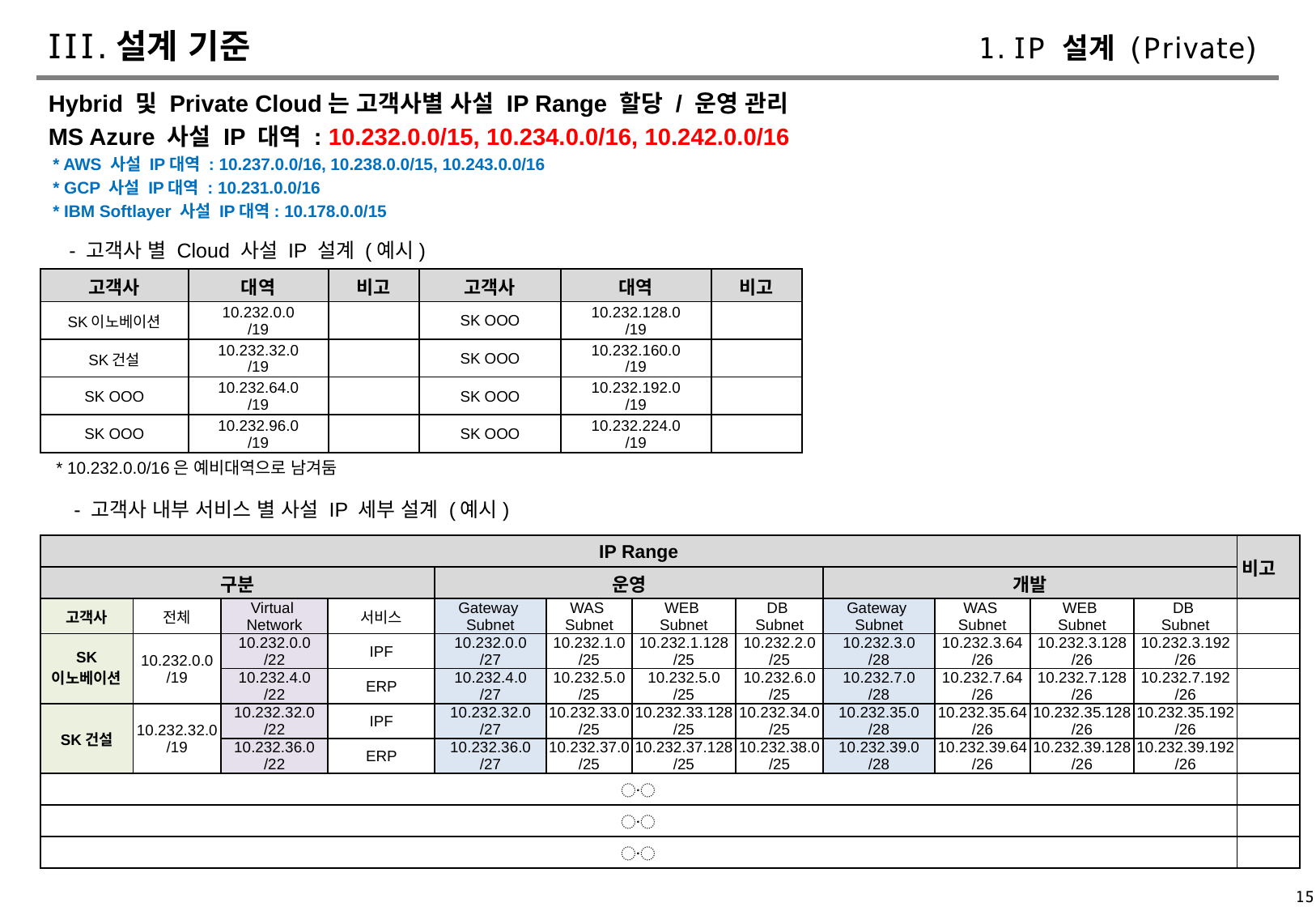

# III.설계 기준
1. IP 설계 (Private)
Hybrid 및 Private Cloud는 고객사별 사설 IP Range 할당 / 운영 관리
MS Azure 사설 IP 대역 : 10.232.0.0/15, 10.234.0.0/16, 10.242.0.0/16
 * AWS 사설 IP대역 : 10.237.0.0/16, 10.238.0.0/15, 10.243.0.0/16
 * GCP 사설 IP대역 : 10.231.0.0/16
 * IBM Softlayer 사설 IP대역: 10.178.0.0/15
- 고객사 별 Cloud 사설 IP 설계 (예시)
| 고객사 | 대역 | 비고 | 고객사 | 대역 | 비고 |
| --- | --- | --- | --- | --- | --- |
| SK이노베이션 | 10.232.0.0 /19 |  | SK OOO | 10.232.128.0 /19 |  |
| SK건설 | 10.232.32.0 /19 |  | SK OOO | 10.232.160.0 /19 |  |
| SK OOO | 10.232.64.0 /19 |  | SK OOO | 10.232.192.0 /19 |  |
| SK OOO | 10.232.96.0 /19 |  | SK OOO | 10.232.224.0 /19 |  |
* 10.232.0.0/16은 예비대역으로 남겨둠
- 고객사 내부 서비스 별 사설 IP 세부 설계 (예시)
| IP Range |  |  |  |  |  |  |  |  |  |  |  | 비고 |
| --- | --- | --- | --- | --- | --- | --- | --- | --- | --- | --- | --- | --- |
| 구분 |  |  |  | 운영 |  |  |  | 개발 |  |  |  |  |
| 고객사 | 전체 | Virtual Network | 서비스 | Gateway Subnet | WAS Subnet | WEB Subnet | DB Subnet | Gateway Subnet | WAS Subnet | WEB Subnet | DB Subnet |  |
| SK 이노베이션 | 10.232.0.0 /19 | 10.232.0.0 /22 | IPF | 10.232.0.0 /27 | 10.232.1.0 /25 | 10.232.1.128 /25 | 10.232.2.0 /25 | 10.232.3.0 /28 | 10.232.3.64 /26 | 10.232.3.128 /26 | 10.232.3.192 /26 |  |
|  |  | 10.232.4.0 /22 | ERP | 10.232.4.0 /27 | 10.232.5.0 /25 | 10.232.5.0 /25 | 10.232.6.0 /25 | 10.232.7.0 /28 | 10.232.7.64 /26 | 10.232.7.128 /26 | 10.232.7.192 /26 |  |
| SK건설 | 10.232.32.0 /19 | 10.232.32.0 /22 | IPF | 10.232.32.0 /27 | 10.232.33.0 /25 | 10.232.33.128 /25 | 10.232.34.0 /25 | 10.232.35.0 /28 | 10.232.35.64 /26 | 10.232.35.128 /26 | 10.232.35.192 /26 |  |
|  |  | 10.232.36.0 /22 | ERP | 10.232.36.0 /27 | 10.232.37.0 /25 | 10.232.37.128 /25 | 10.232.38.0 /25 | 10.232.39.0 /28 | 10.232.39.64 /26 | 10.232.39.128 /26 | 10.232.39.192 /26 |  |
| 〮 |  |  |  |  |  |  |  |  |  |  |  |  |
| 〮 |  |  |  |  |  |  |  |  |  |  |  |  |
| 〮 |  |  |  |  |  |  |  |  |  |  |  |  |
15